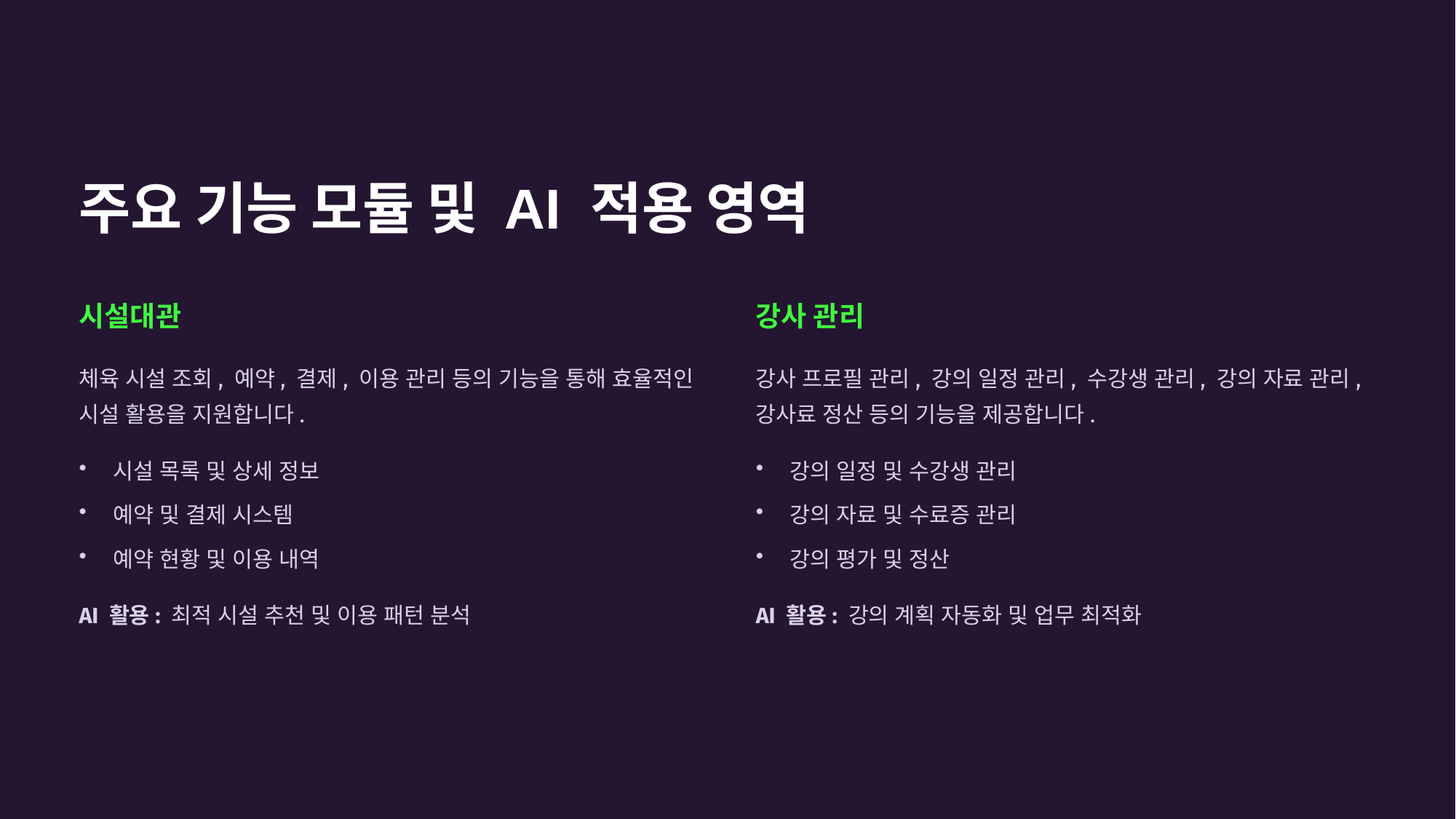

주요 기능 모듈 및 AI 적용 영역
시설대관
강사 관리
체육 시설 조회, 예약, 결제, 이용 관리 등의 기능을 통해 효율적인 시설 활용을 지원합니다.
강사 프로필 관리, 강의 일정 관리, 수강생 관리, 강의 자료 관리, 강사료 정산 등의 기능을 제공합니다.
시설 목록 및 상세 정보
강의 일정 및 수강생 관리
예약 및 결제 시스템
강의 자료 및 수료증 관리
예약 현황 및 이용 내역
강의 평가 및 정산
AI 활용: 최적 시설 추천 및 이용 패턴 분석
AI 활용: 강의 계획 자동화 및 업무 최적화